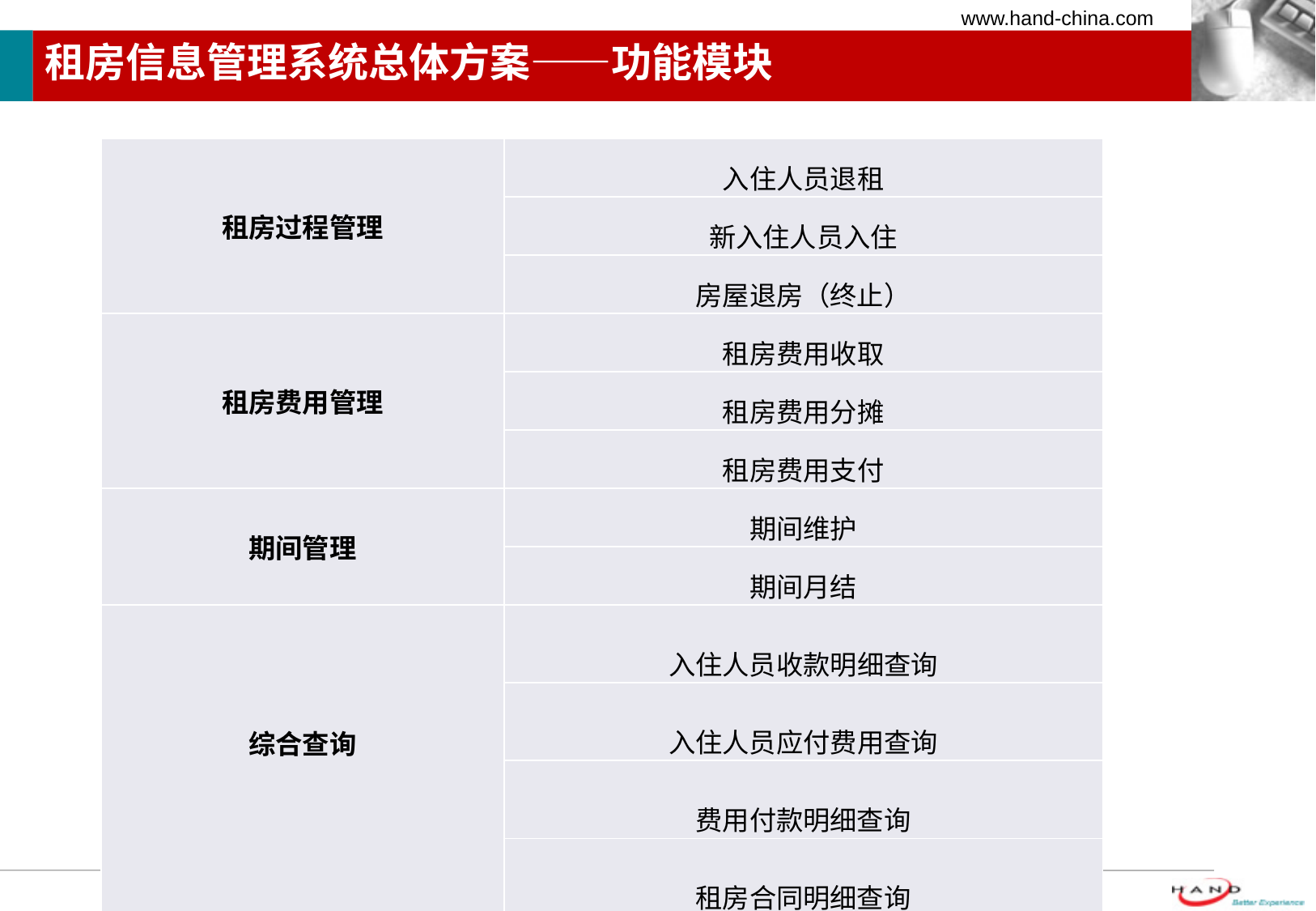

# 租房信息管理系统总体方案——功能模块
| 租房过程管理 | 入住人员退租 |
| --- | --- |
|  | 新入住人员入住 |
|  | 房屋退房（终止） |
| 租房费用管理 | 租房费用收取 |
|  | 租房费用分摊 |
|  | 租房费用支付 |
| 期间管理 | 期间维护 |
|  | 期间月结 |
| 综合查询 | 入住人员收款明细查询 |
|  | 入住人员应付费用查询 |
|  | 费用付款明细查询 |
|  | 租房合同明细查询 |
8